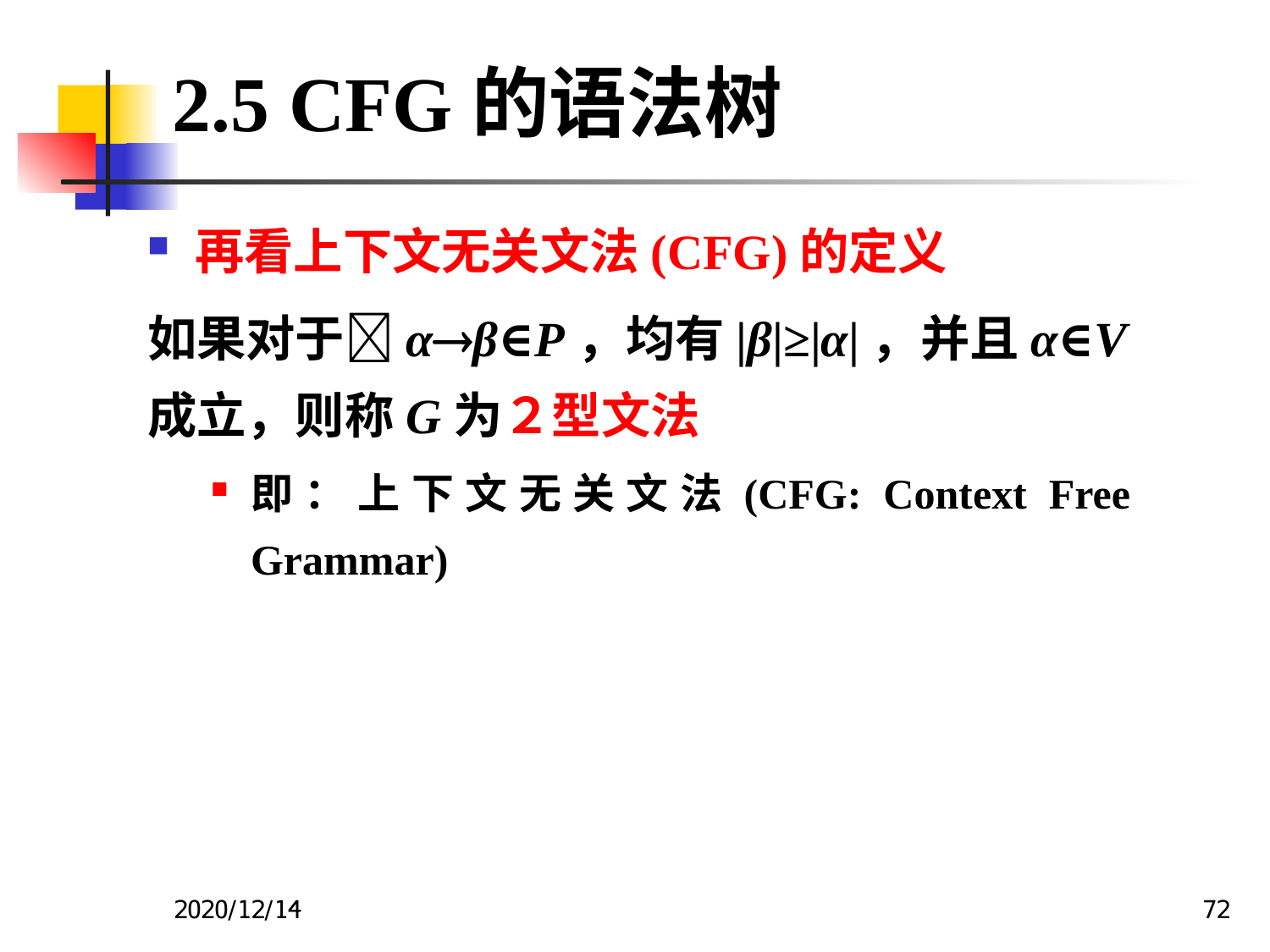

2.5 CFG的语法树
再看上下文无关文法(CFG)的定义
如果对于∀α→β∈P，均有|β|≥|α|，并且α∈V成立，则称G为２型文法
即：上下文无关文法(CFG: Context Free Grammar)
2020/12/14
72